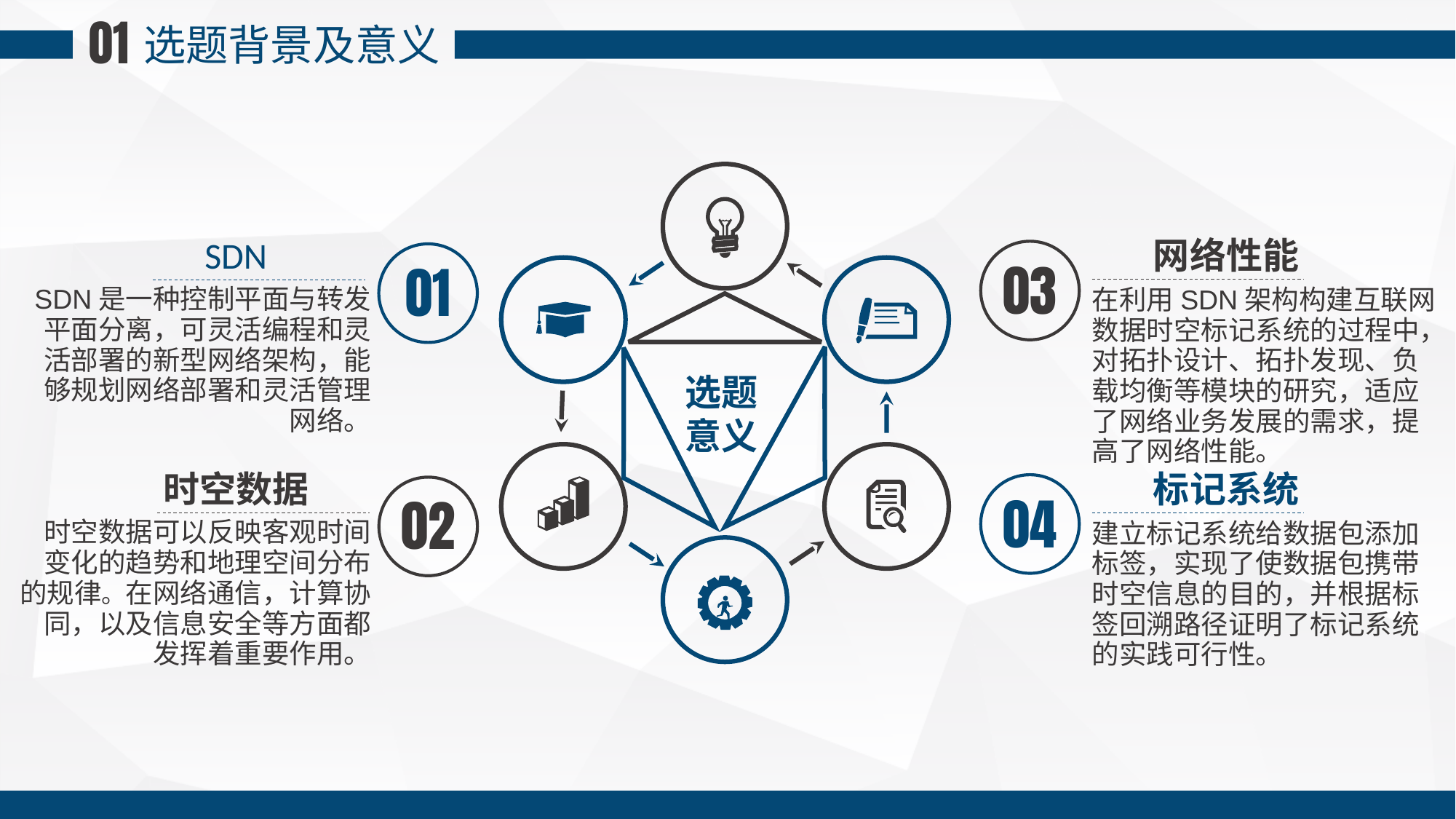

01
选题背景及意义

SDN
SDN是一种控制平面与转发平面分离，可灵活编程和灵活部署的新型网络架构，能够规划网络部署和灵活管理网络。

01
网络性能
在利用SDN架构构建互联网数据时空标记系统的过程中，对拓扑设计、拓扑发现、负载均衡等模块的研究，适应了网络业务发展的需求，提高了网络性能。

03

选题
意义

时空数据
时空数据可以反映客观时间变化的趋势和地理空间分布的规律。在网络通信，计算协同，以及信息安全等方面都发挥着重要作用。

02
标记系统
建立标记系统给数据包添加标签，实现了使数据包携带时空信息的目的，并根据标签回溯路径证明了标记系统的实践可行性。

04